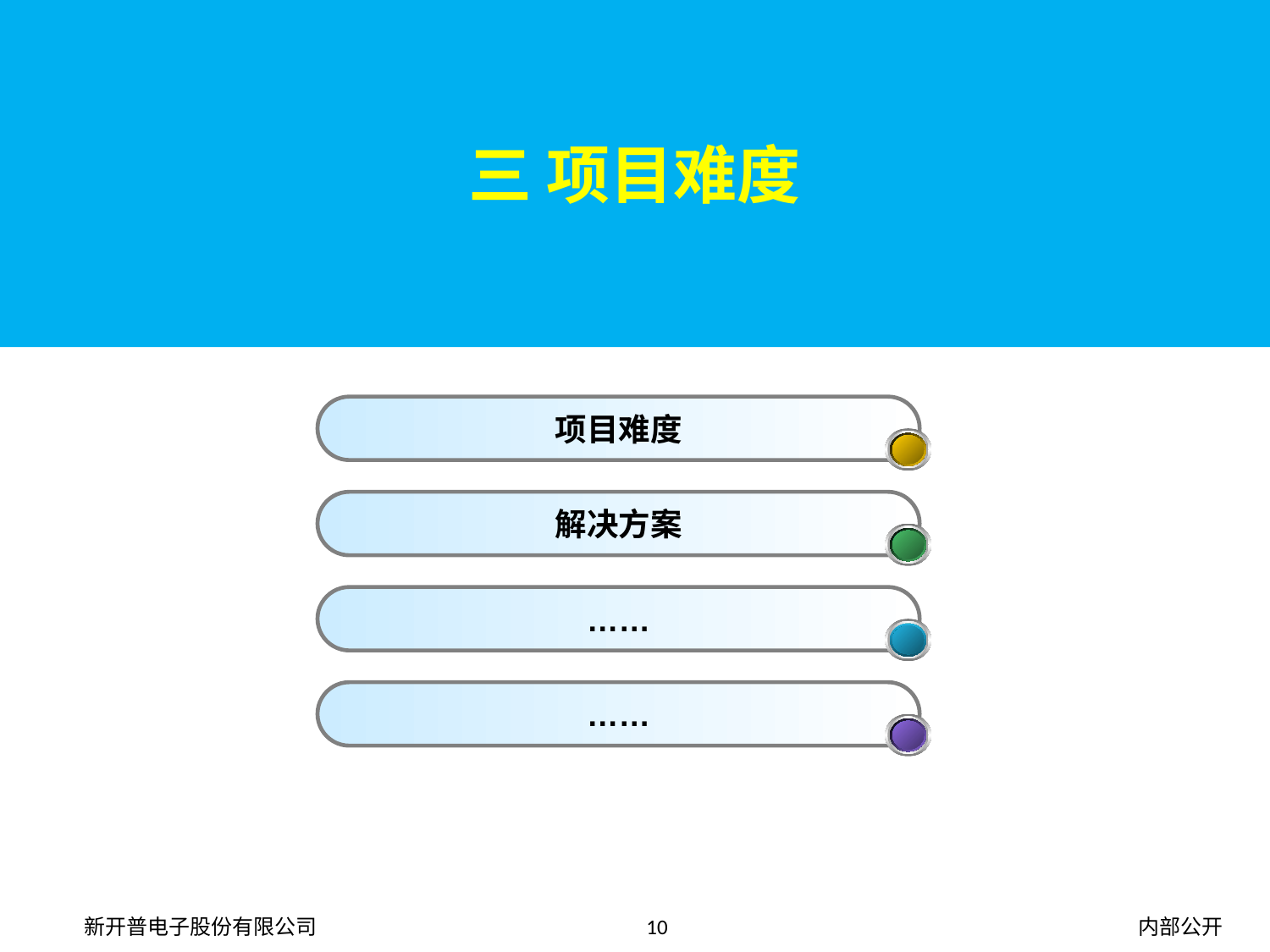

# 三 项目难度
项目难度

解决方案

……

……

10
内部公开
新开普电子股份有限公司